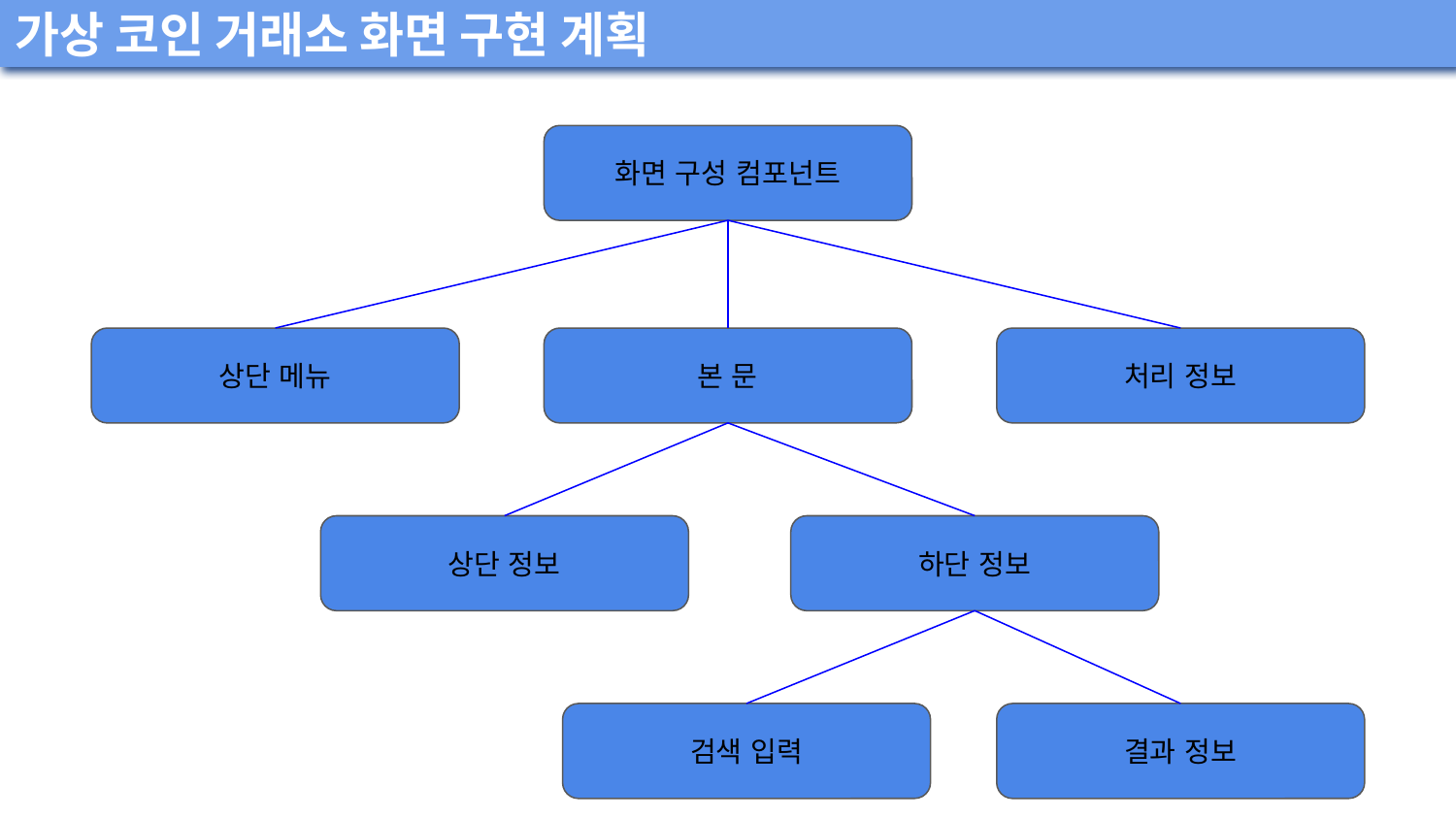

가상 코인 거래소 화면 구현 계획
화면 구성 컴포넌트
상단 메뉴
본 문
처리 정보
상단 정보
하단 정보
검색 입력
결과 정보